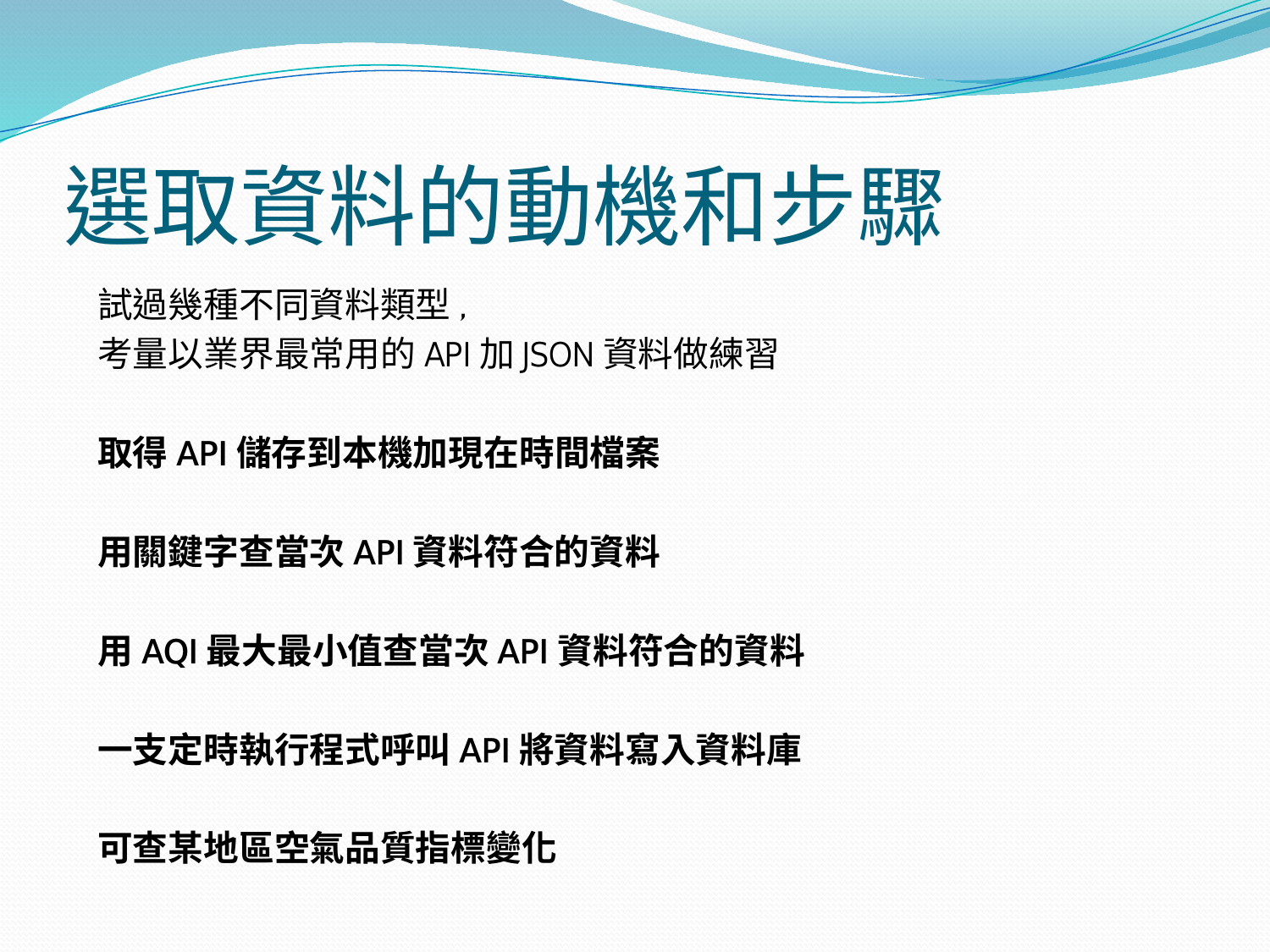

# 選取資料的動機和步驟

試過幾種不同資料類型,
考量以業界最常用的API加JSON資料做練習

取得API儲存到本機加現在時間檔案

用關鍵字查當次API資料符合的資料

用AQI最大最小值查當次API資料符合的資料

一支定時執行程式呼叫API將資料寫入資料庫

可查某地區空氣品質指標變化